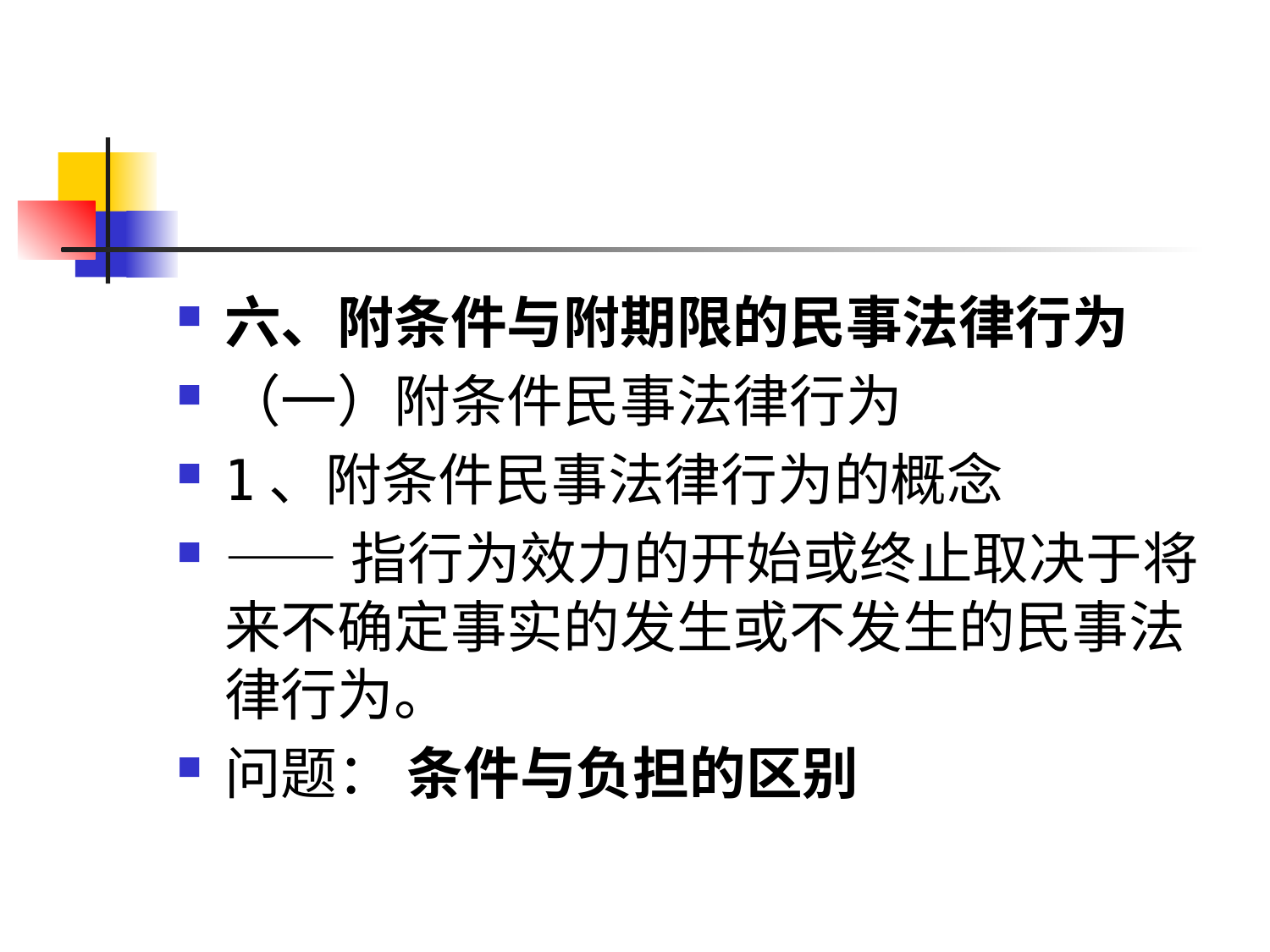

#
六、附条件与附期限的民事法律行为
（一）附条件民事法律行为
1、附条件民事法律行为的概念
——指行为效力的开始或终止取决于将来不确定事实的发生或不发生的民事法律行为。
问题： 条件与负担的区别